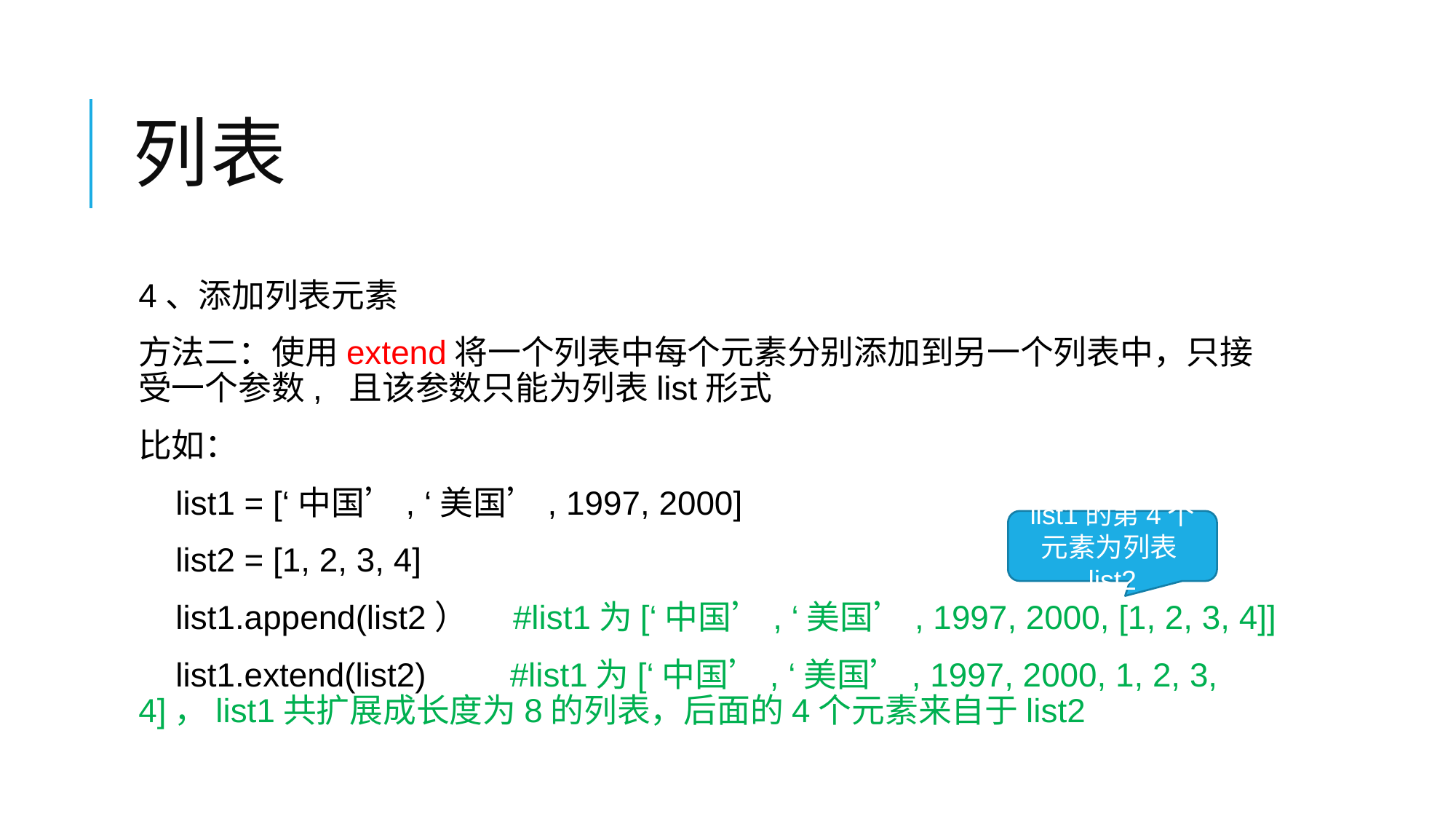

# 列表
4、添加列表元素
方法二：使用extend将一个列表中每个元素分别添加到另一个列表中，只接受一个参数,  且该参数只能为列表list形式
比如：
    list1 = [‘中国’, ‘美国’, 1997, 2000]
    list2 = [1, 2, 3, 4]
    list1.append(list2）     #list1为[‘中国’, ‘美国’, 1997, 2000, [1, 2, 3, 4]]
    list1.extend(list2)         #list1为[‘中国’, ‘美国’, 1997, 2000, 1, 2, 3, 4]，list1共扩展成长度为8的列表，后面的4个元素来自于list2
list1的第4个元素为列表list2